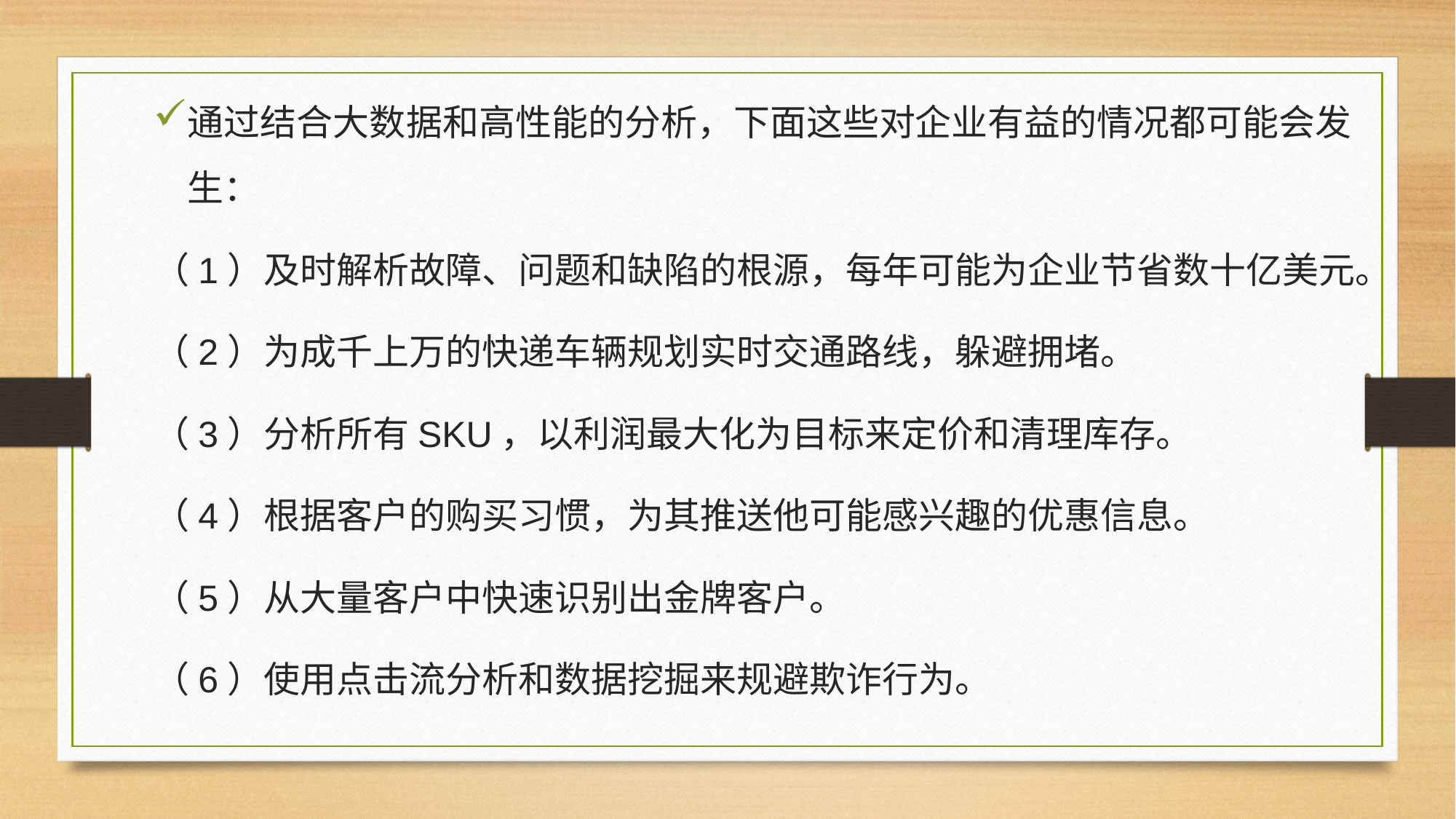

通过结合大数据和高性能的分析，下面这些对企业有益的情况都可能会发生：
（1）及时解析故障、问题和缺陷的根源，每年可能为企业节省数十亿美元。
（2）为成千上万的快递车辆规划实时交通路线，躲避拥堵。
（3）分析所有SKU，以利润最大化为目标来定价和清理库存。
（4）根据客户的购买习惯，为其推送他可能感兴趣的优惠信息。
（5）从大量客户中快速识别出金牌客户。
（6）使用点击流分析和数据挖掘来规避欺诈行为。